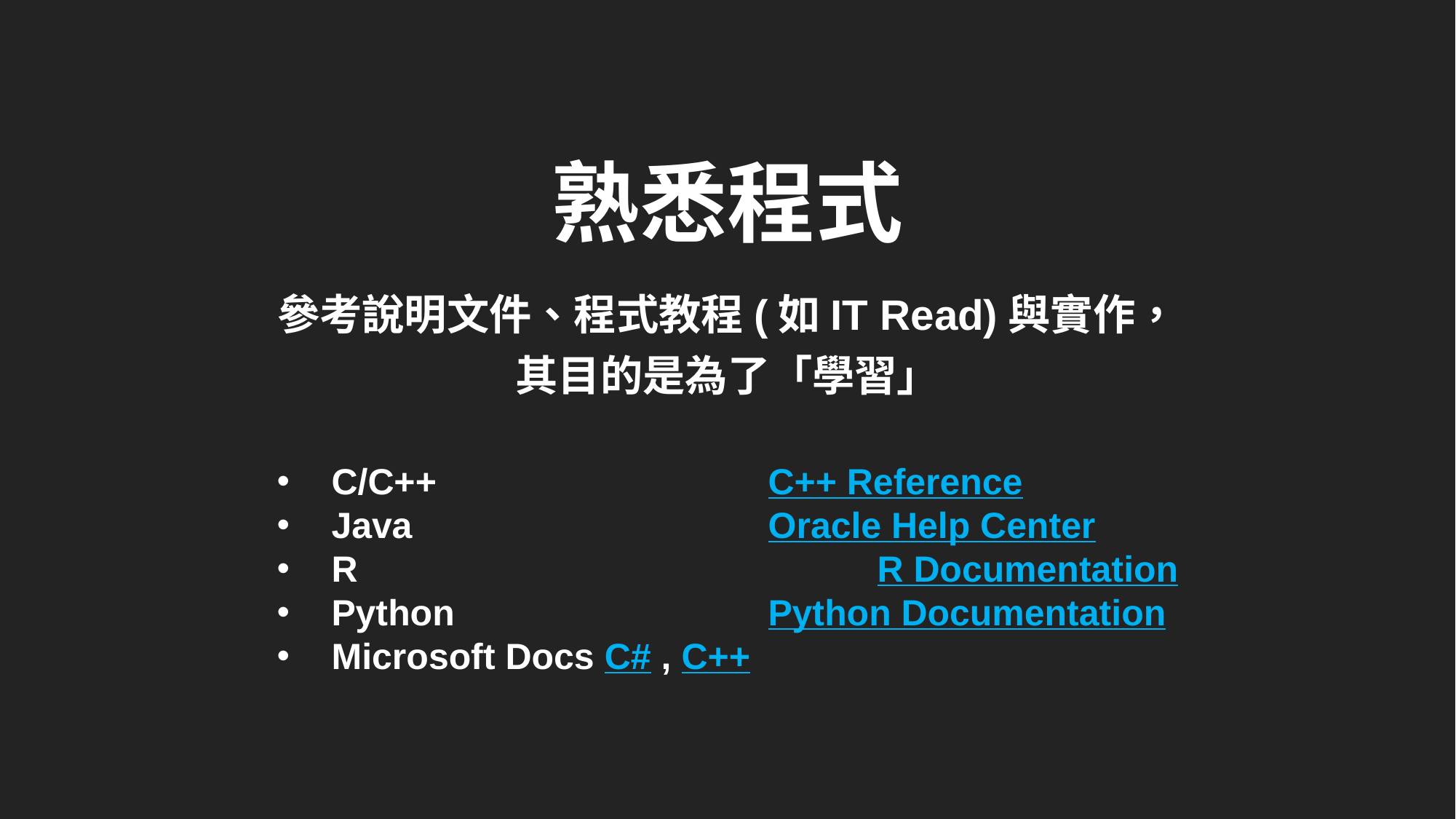

熟悉程式

參考說明文件、程式教程(如IT Read)與實作，
其目的是為了「學習」
C/C++ 			C++ Reference
Java 				Oracle Help Center
R 					R Documentation
Python 			Python Documentation
Microsoft Docs C# , C++